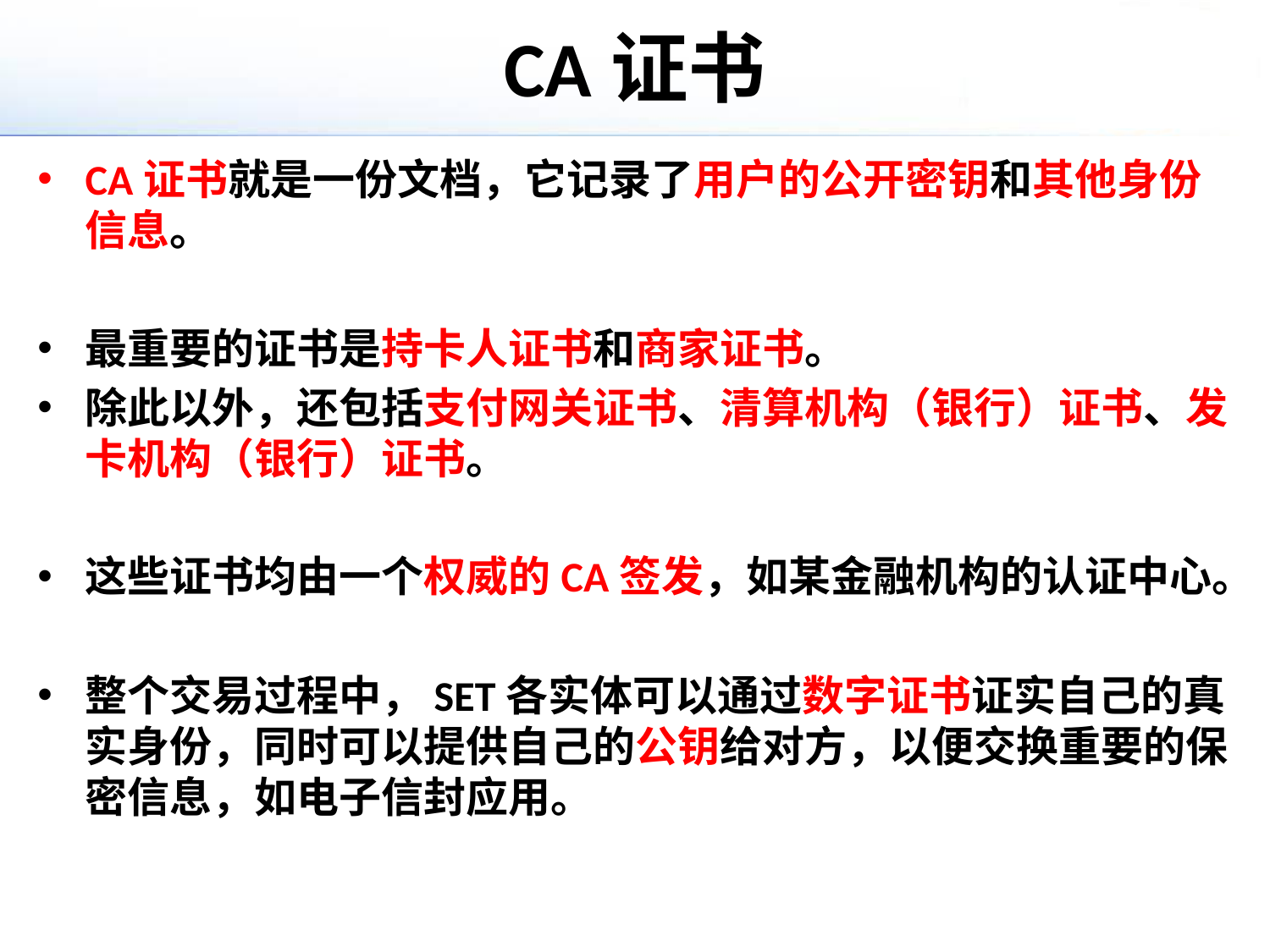

# CA证书
CA证书就是一份文档，它记录了用户的公开密钥和其他身份信息。

最重要的证书是持卡人证书和商家证书。
除此以外，还包括支付网关证书、清算机构（银行）证书、发卡机构（银行）证书。

这些证书均由一个权威的CA签发，如某金融机构的认证中心。

整个交易过程中，SET各实体可以通过数字证书证实自己的真实身份，同时可以提供自己的公钥给对方，以便交换重要的保密信息，如电子信封应用。